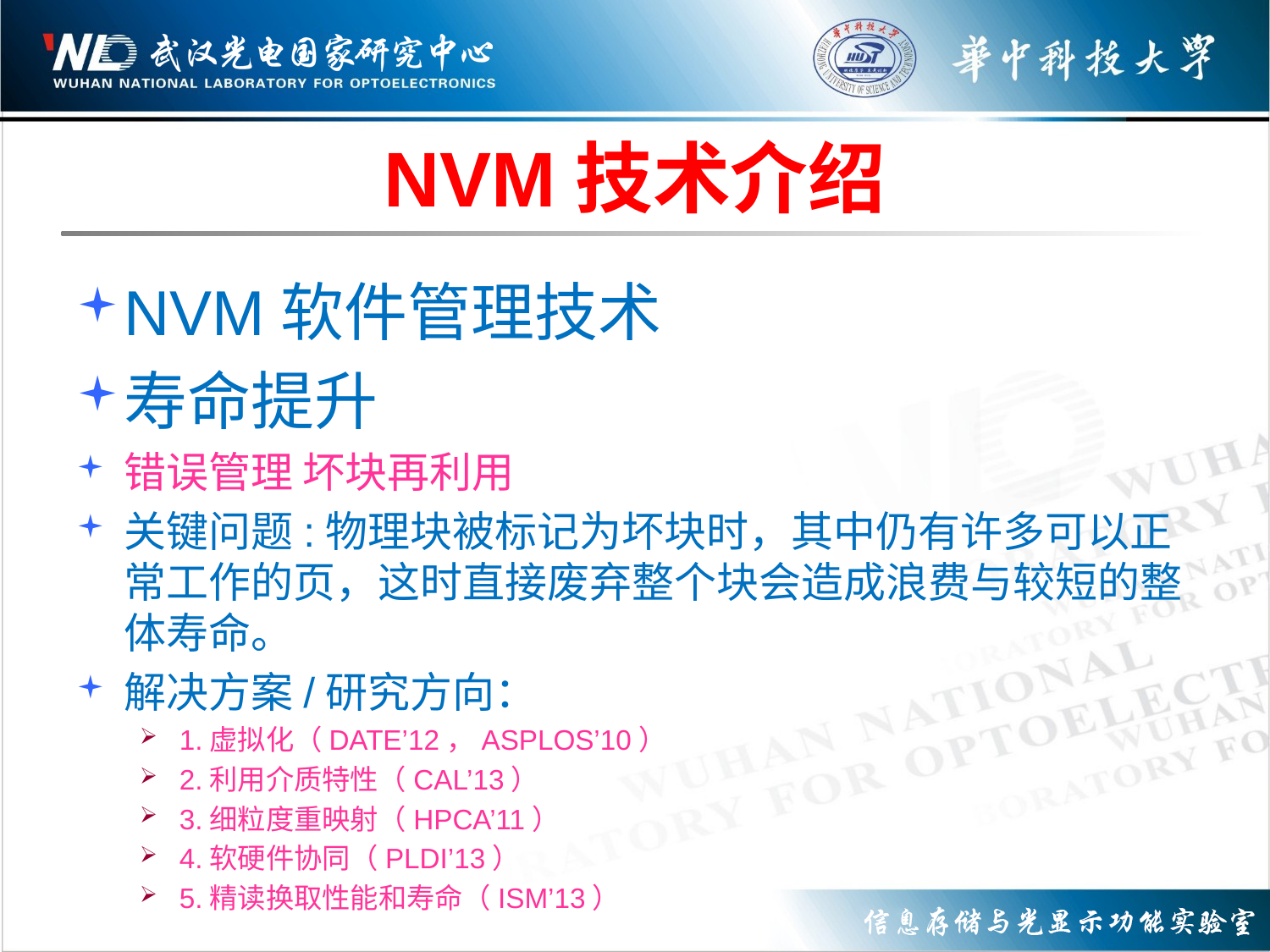

# NVM技术介绍
NVM软件管理技术
寿命提升
错误管理 坏块再利用
关键问题:物理块被标记为坏块时，其中仍有许多可以正常工作的页，这时直接废弃整个块会造成浪费与较短的整体寿命。
解决方案/研究方向：
1.虚拟化（DATE’12，ASPLOS’10）
2.利用介质特性（CAL’13）
3.细粒度重映射（HPCA’11）
4.软硬件协同（PLDI’13）
5.精读换取性能和寿命（ISM’13）